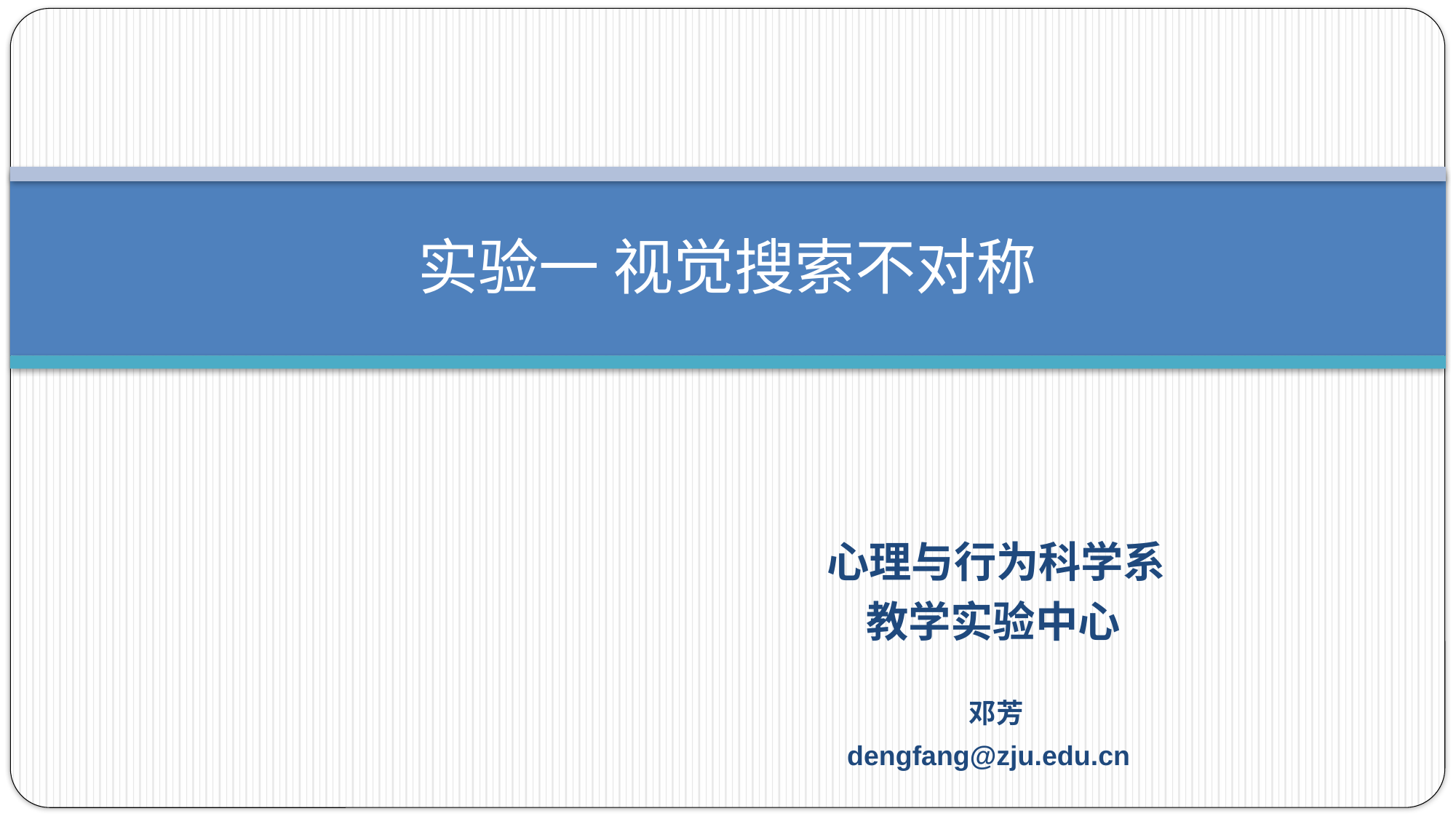

# 实验一 视觉搜索不对称
心理与行为科学系
教学实验中心

邓芳
dengfang@zju.edu.cn